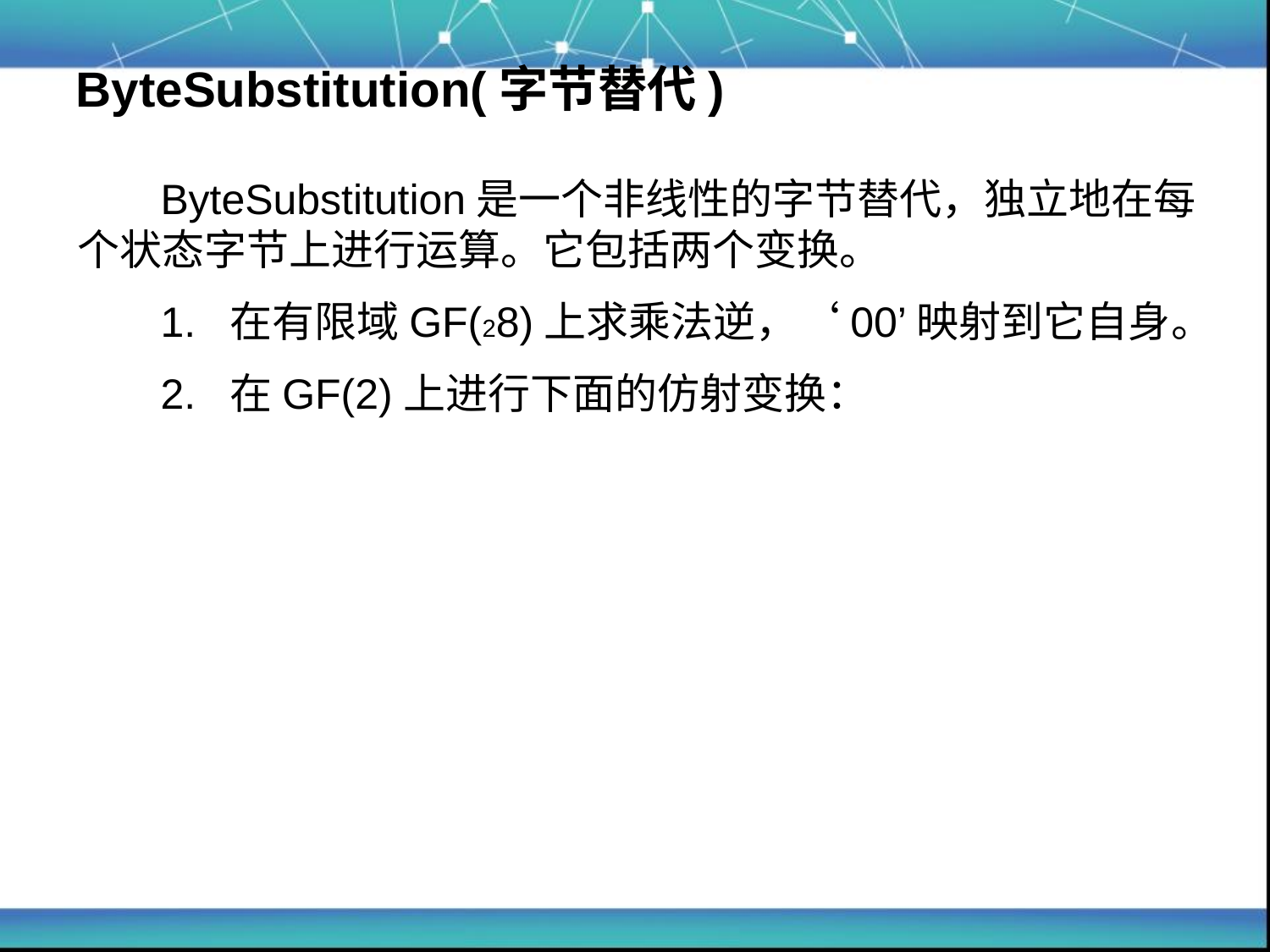

# ByteSubstitution(字节替代)
       ByteSubstitution是一个非线性的字节替代，独立地在每个状态字节上进行运算。它包括两个变换。
       1.  在有限域GF(28)上求乘法逆，‘00’映射到它自身。
       2.  在GF(2)上进行下面的仿射变换：